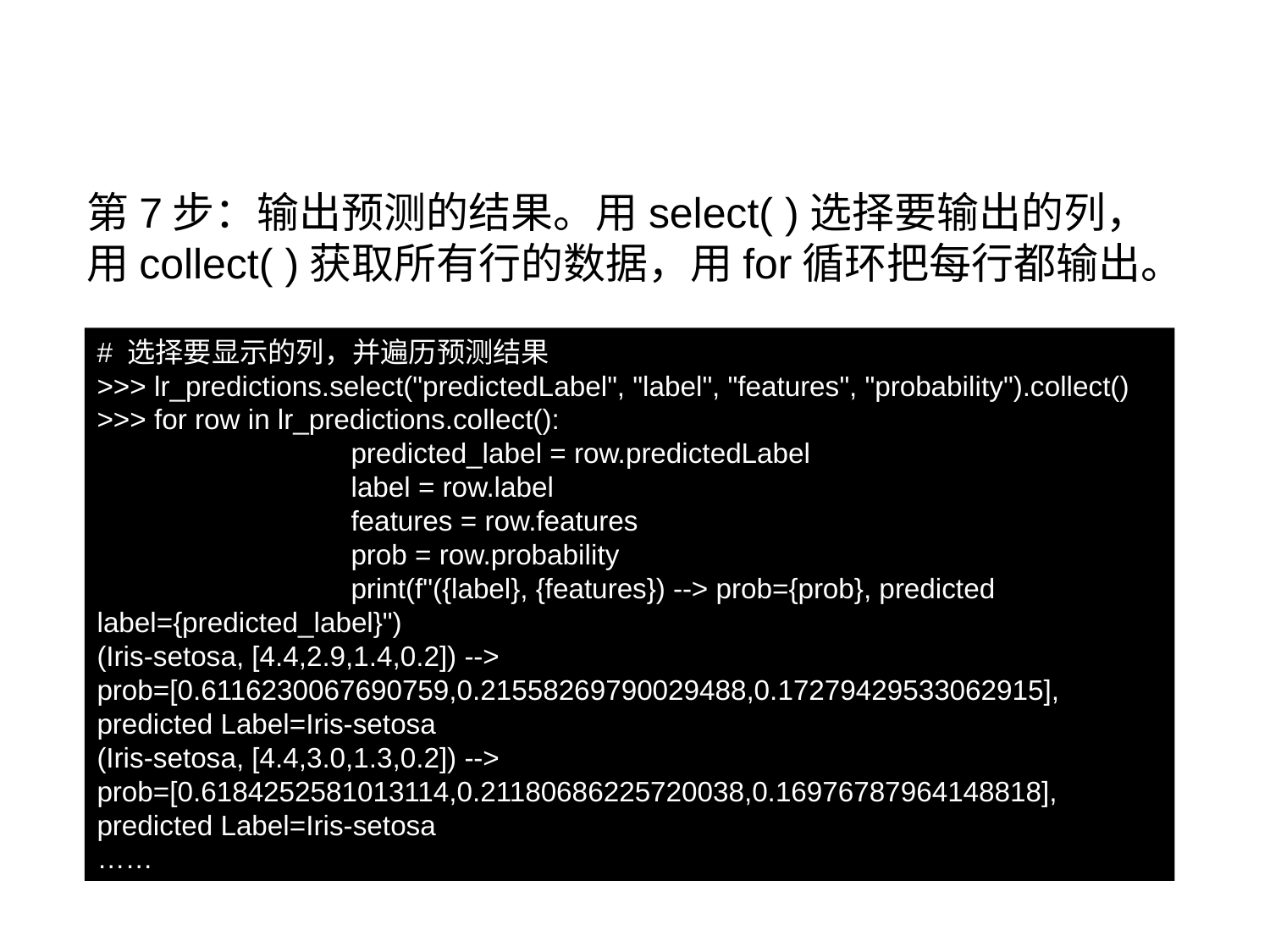

9.7.1 逻辑斯蒂回归分类算法
第7步：输出预测的结果。用select( )选择要输出的列，用collect( )获取所有行的数据，用for循环把每行都输出。
# 选择要显示的列，并遍历预测结果
>>> lr_predictions.select("predictedLabel", "label", "features", "probability").collect()
>>> for row in lr_predictions.collect():
    		predicted_label = row.predictedLabel
    		label = row.label
    		features = row.features
    		prob = row.probability
 		print(f"({label}, {features}) --> prob={prob}, predicted  label={predicted_label}")
(Iris-setosa, [4.4,2.9,1.4,0.2]) --> prob=[0.6116230067690759,0.21558269790029488,0.17279429533062915], predicted Label=Iris-setosa
(Iris-setosa, [4.4,3.0,1.3,0.2]) --> prob=[0.6184252581013114,0.21180686225720038,0.16976787964148818], predicted Label=Iris-setosa
……